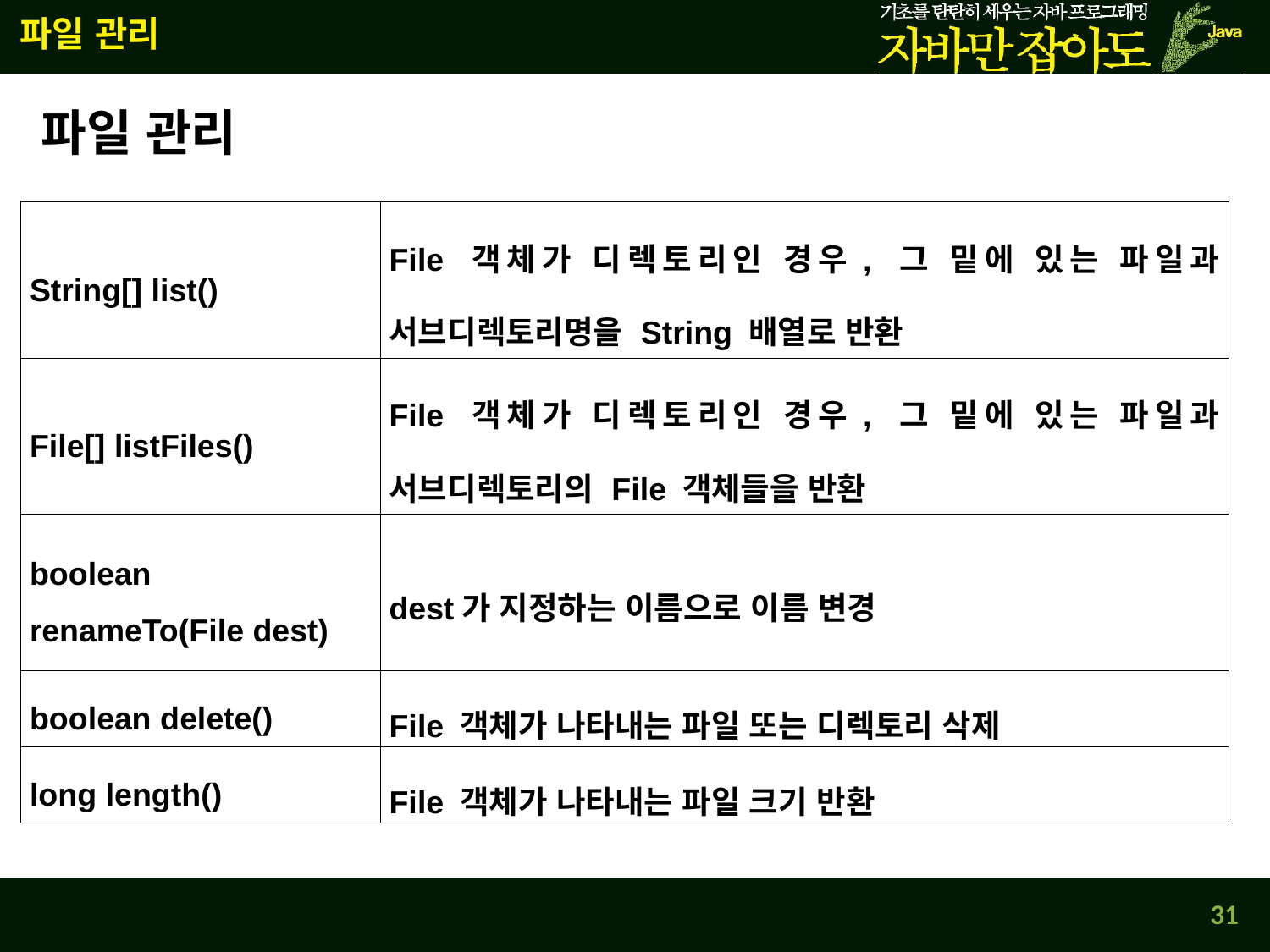

파일 관리
파일 관리
| String[] list() | File 객체가 디렉토리인 경우, 그 밑에 있는 파일과 서브디렉토리명을 String 배열로 반환 |
| --- | --- |
| File[] listFiles() | File 객체가 디렉토리인 경우, 그 밑에 있는 파일과 서브디렉토리의 File 객체들을 반환 |
| boolean renameTo(File dest) | dest가 지정하는 이름으로 이름 변경 |
| boolean delete() | File 객체가 나타내는 파일 또는 디렉토리 삭제 |
| long length() | File 객체가 나타내는 파일 크기 반환 |

31